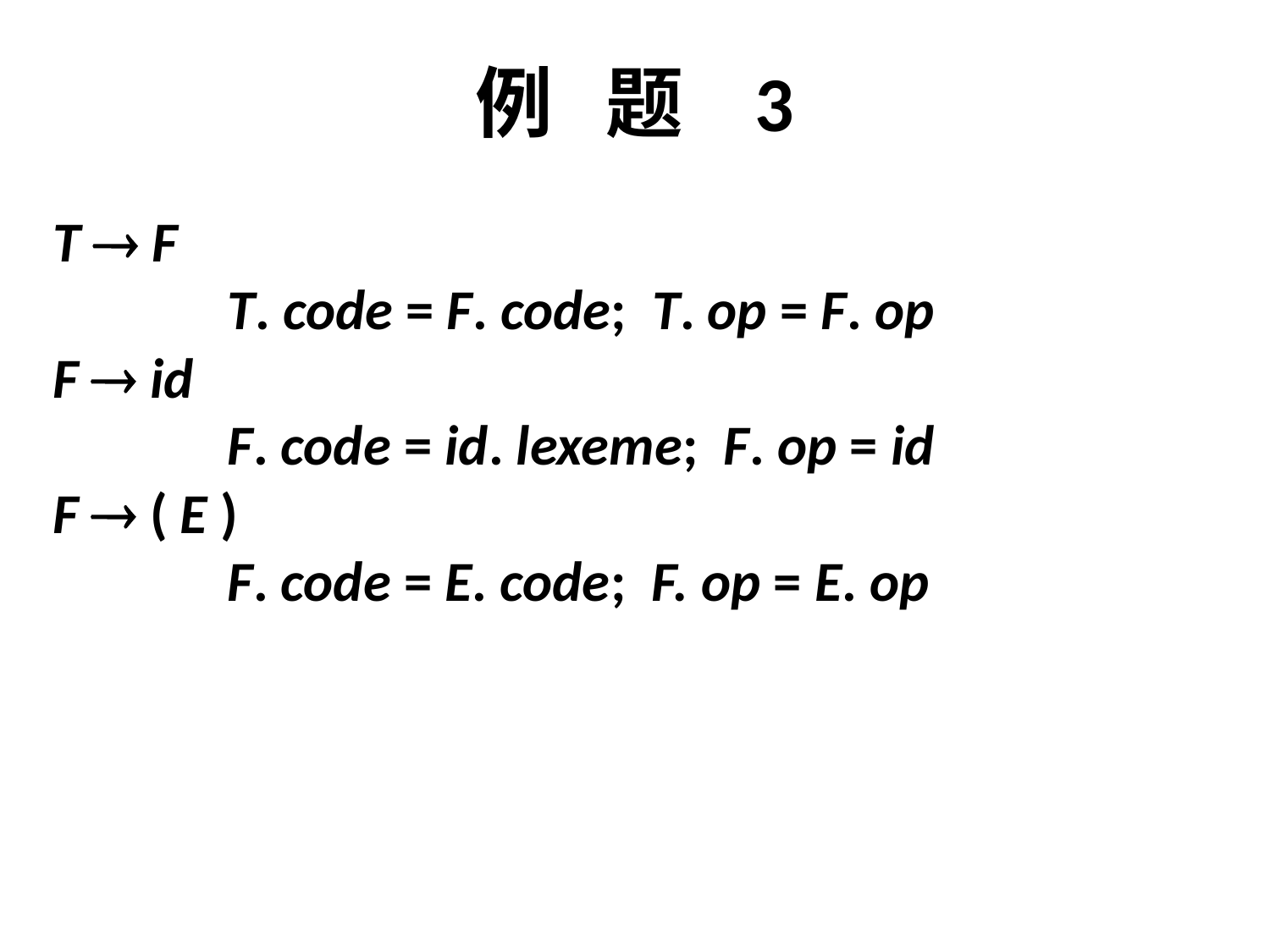

# 例   题   3
T → F
		T. code = F. code;  T. op = F. op
F → id
		F. code = id. lexeme;  F. op = id
F → ( E )
		F. code = E. code;  F. op = E. op